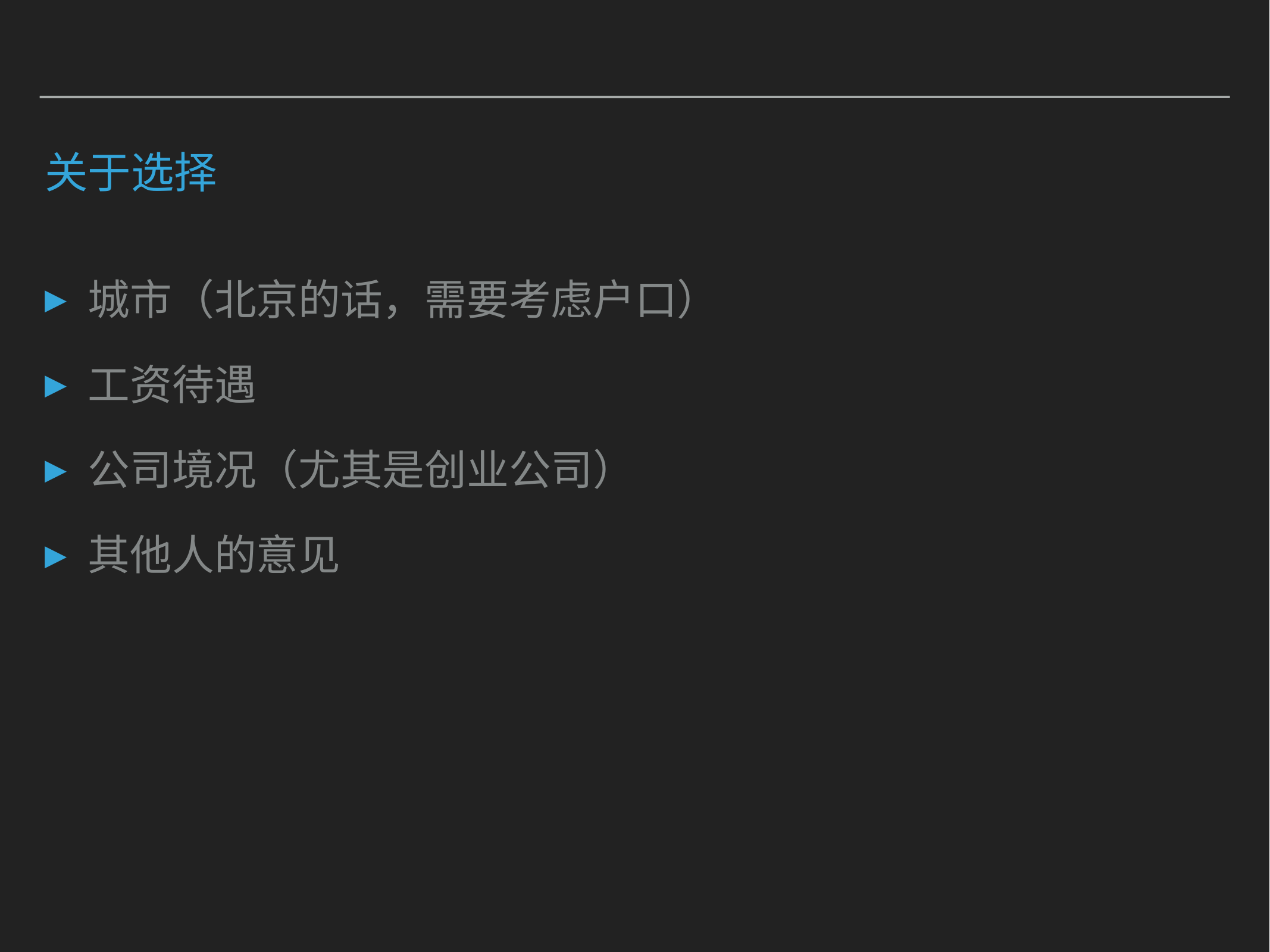

# 关于选择
城市（北京的话，需要考虑户口）
工资待遇
公司境况（尤其是创业公司）
其他人的意见